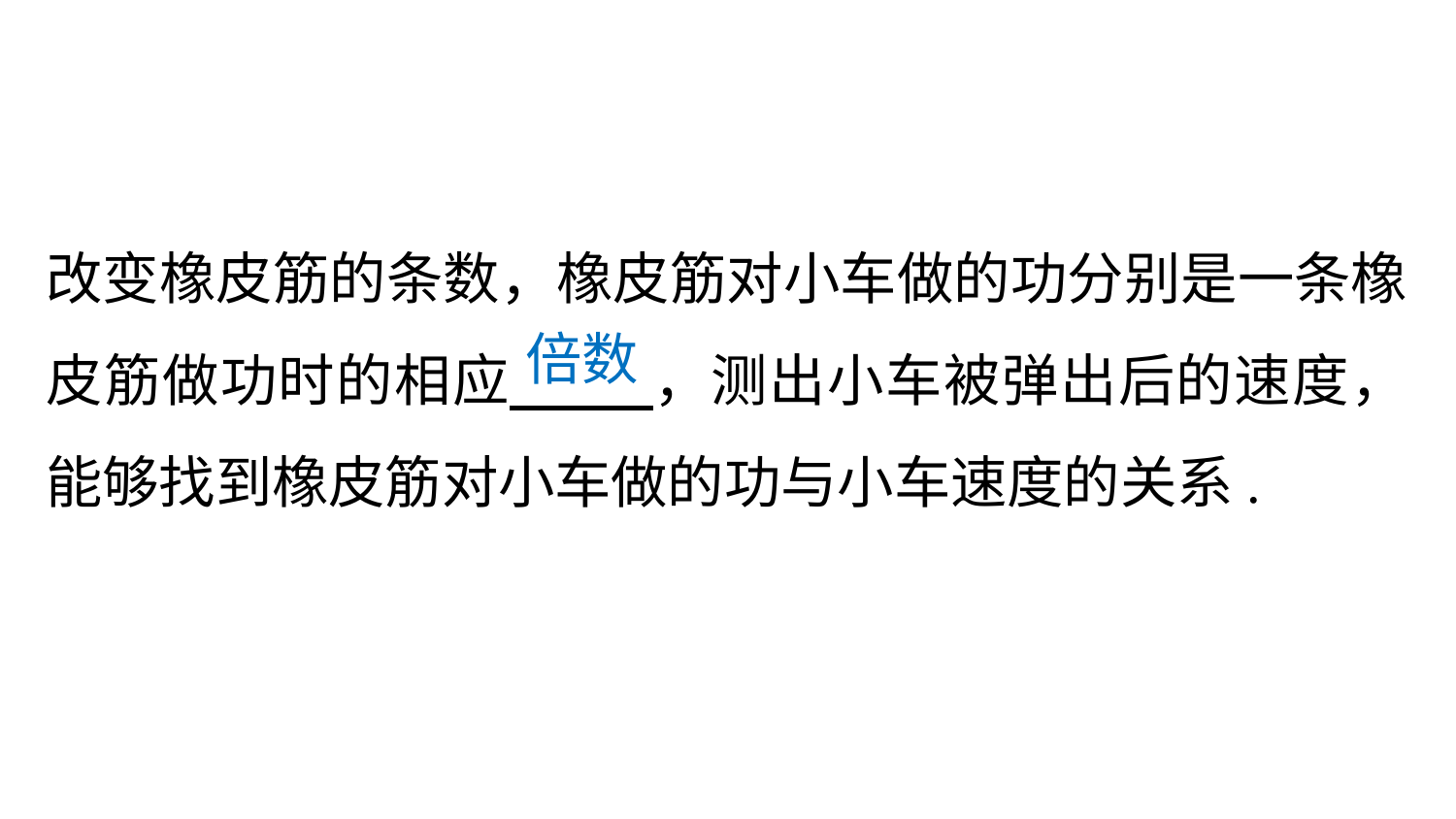

改变橡皮筋的条数，橡皮筋对小车做的功分别是一条橡皮筋做功时的相应          ，测出小车被弹出后的速度，能够找到橡皮筋对小车做的功与小车速度的关系.
倍数